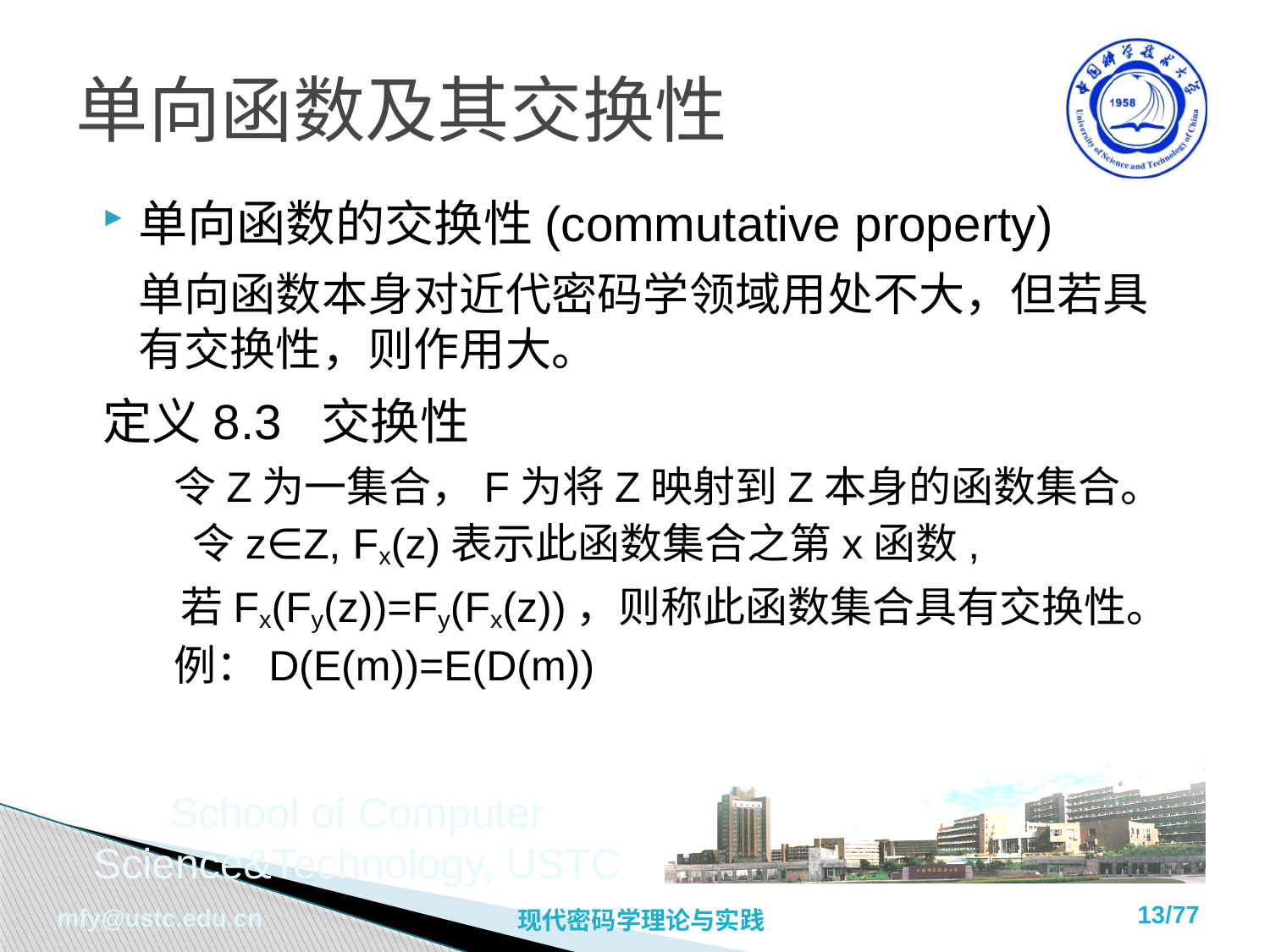

# 单向函数及其交换性
单向函数的交换性(commutative property)
	单向函数本身对近代密码学领域用处不大，但若具有交换性，则作用大。
定义8.3  交换性
	令Z为一集合，F为将Z映射到Z本身的函数集合。  令z∈Z, Fx(z)表示此函数集合之第x函数,
   若Fx(Fy(z))=Fy(Fx(z))，则称此函数集合具有交换性。例：D(E(m))=E(D(m))